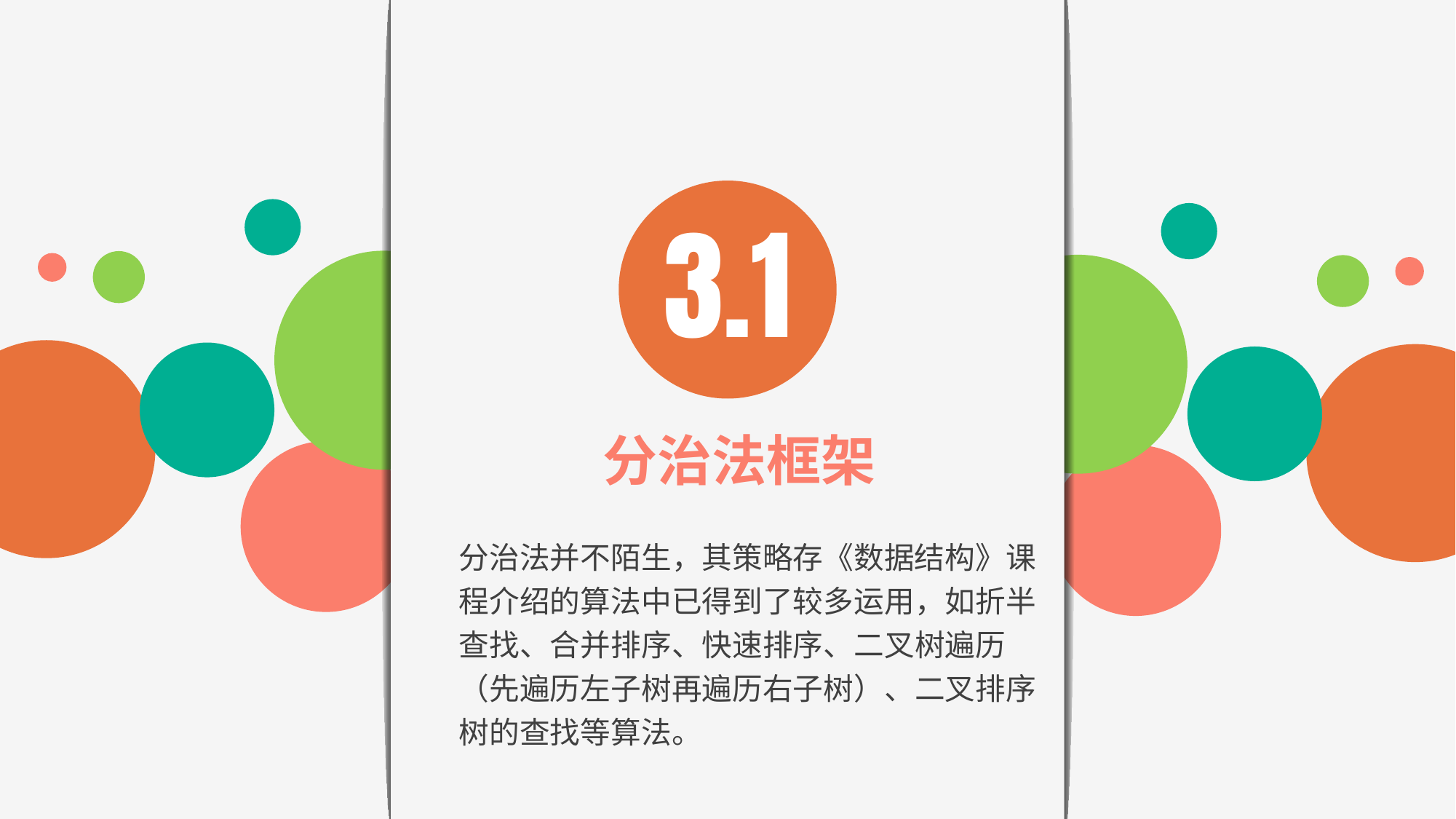

3.1
分治法框架
分治法并不陌生，其策略存《数据结构》课程介绍的算法中已得到了较多运用，如折半查找、合并排序、快速排序、二叉树遍历（先遍历左子树再遍历右子树）、二叉排序树的查找等算法。